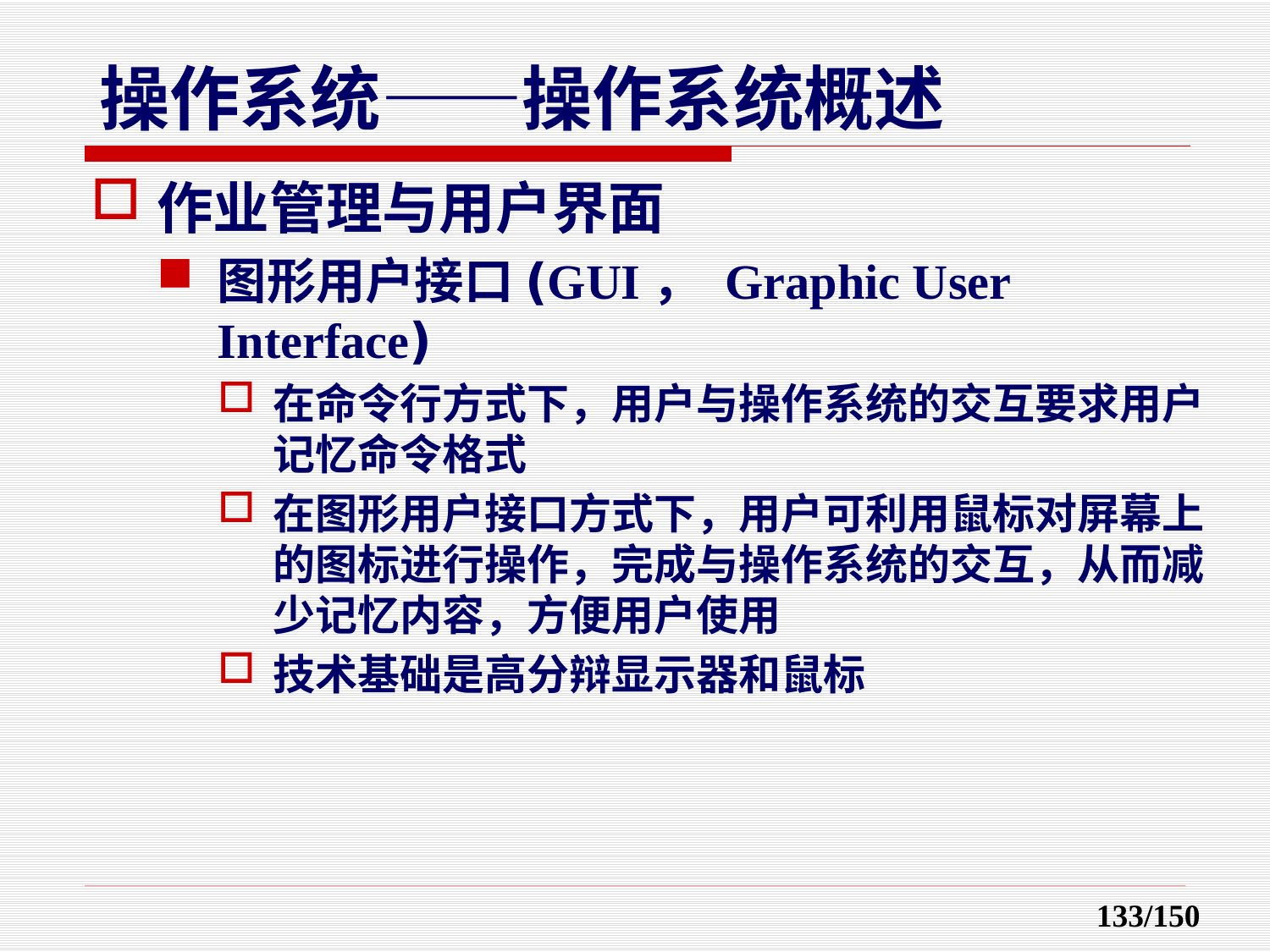

作业管理与用户界面
图形用户接口(GUI， Graphic User Interface)
在命令行方式下，用户与操作系统的交互要求用户记忆命令格式
在图形用户接口方式下，用户可利用鼠标对屏幕上的图标进行操作，完成与操作系统的交互，从而减少记忆内容，方便用户使用
技术基础是高分辩显示器和鼠标